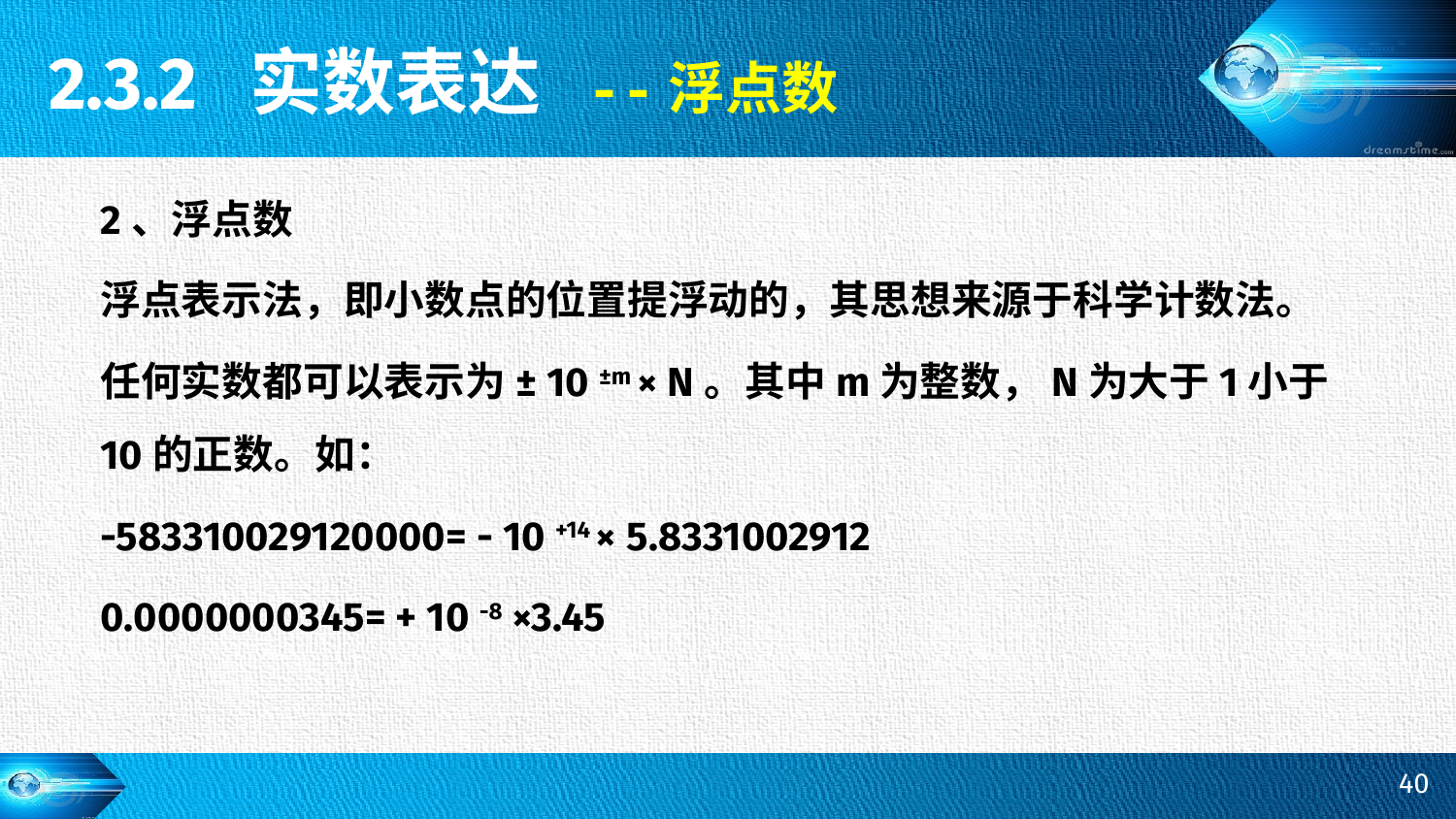

2.3.2  实数表达
--浮点数
2、浮点数
浮点表示法，即小数点的位置提浮动的，其思想来源于科学计数法。
任何实数都可以表示为± 10 ±m × N。其中m为整数，N为大于1小于10的正数。如：
-583310029120000= - 10 +14 × 5.8331002912
0.0000000345= + 10 -8 ×3.45
40